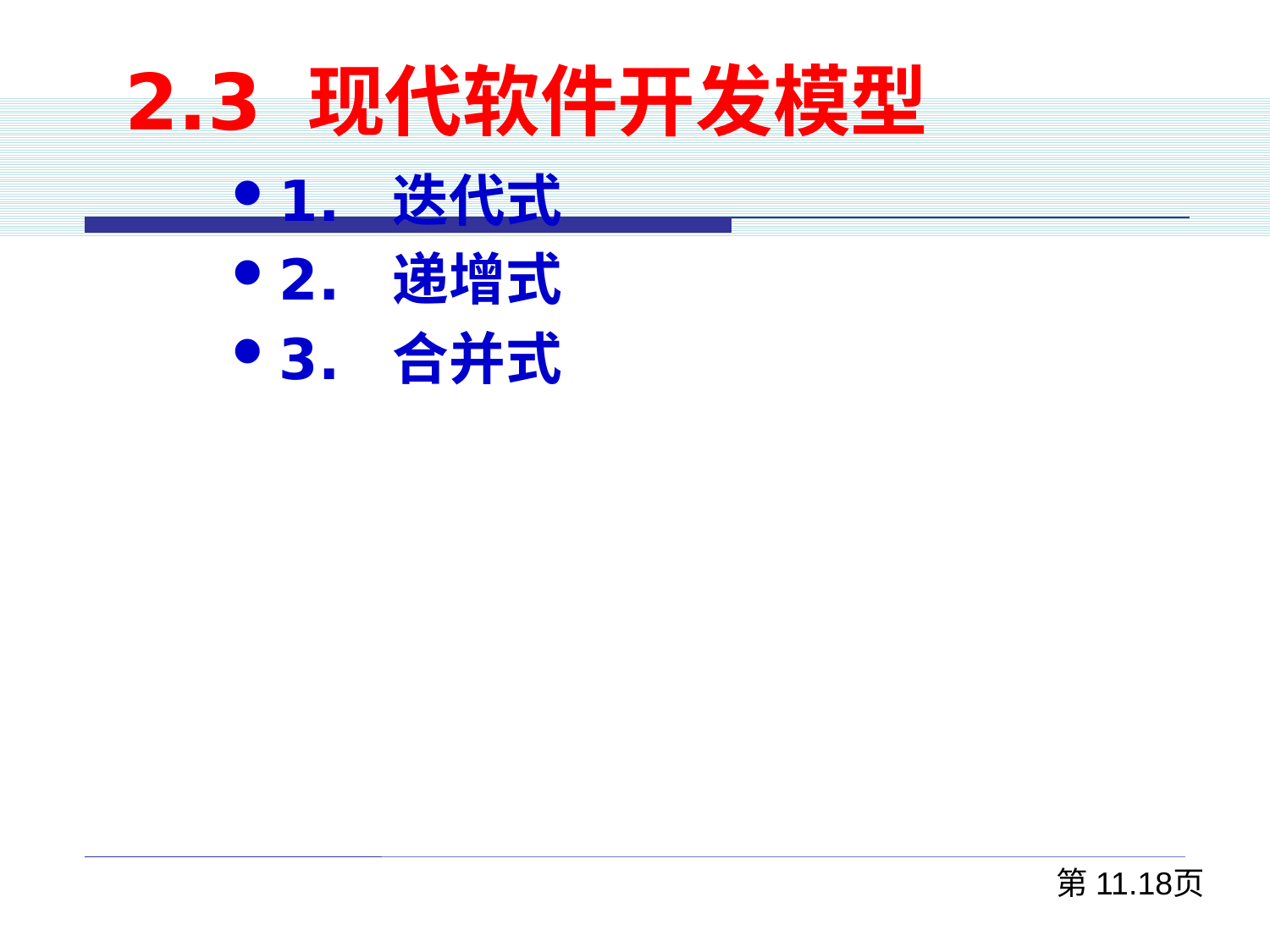

2.3 现代软件开发模型
1.  迭代式
2.  递增式
3.  合并式
第11.18页